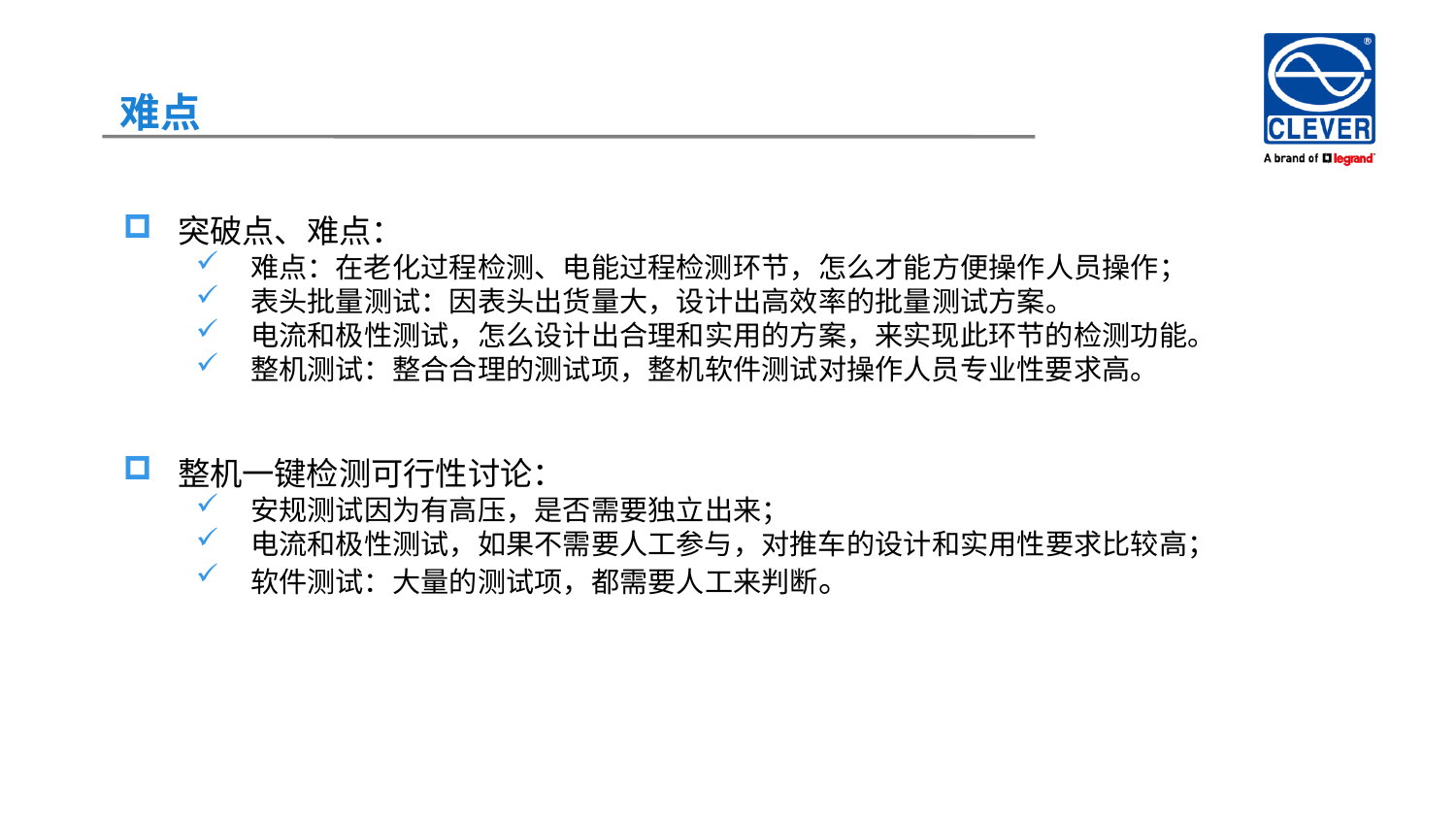

难点

突破点、难点：
难点：在老化过程检测、电能过程检测环节，怎么才能方便操作人员操作；
表头批量测试：因表头出货量大，设计出高效率的批量测试方案。
电流和极性测试，怎么设计出合理和实用的方案，来实现此环节的检测功能。
整机测试：整合合理的测试项，整机软件测试对操作人员专业性要求高。

整机一键检测可行性讨论：
安规测试因为有高压，是否需要独立出来；
电流和极性测试，如果不需要人工参与，对推车的设计和实用性要求比较高；
软件测试：大量的测试项，都需要人工来判断。